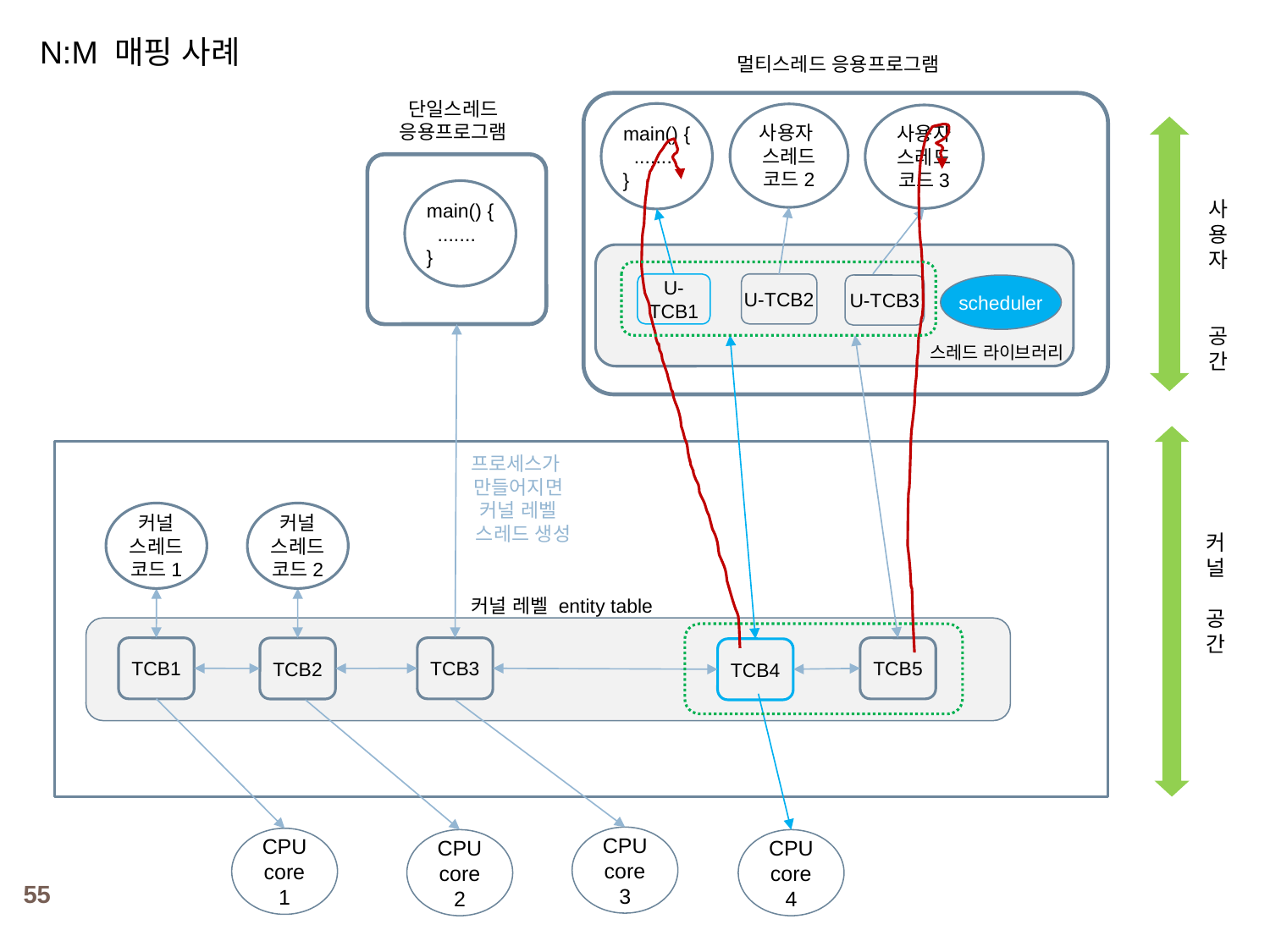

N:M 매핑 사례
멀티스레드 응용프로그램
단일스레드
응용프로그램

main() {
   .......
 }
사용자
스레드
코드2
사용자 스레드
코드3

main() {
   .......
 }
사용자

공
간

U-TCB1
U-TCB2
scheduler
U-TCB3
   스레드 라이브러리

프로세스가
만들어지면
커널 레벨
 스레드 생성
커널
스레드
코드1
커널
스레드
코드2
커
널

공
간
커널 레벨 entity table

TCB5
TCB1
TCB3
TCB2
TCB4
CPUcore3
CPUcore1
CPUcore2
CPUcore4
55